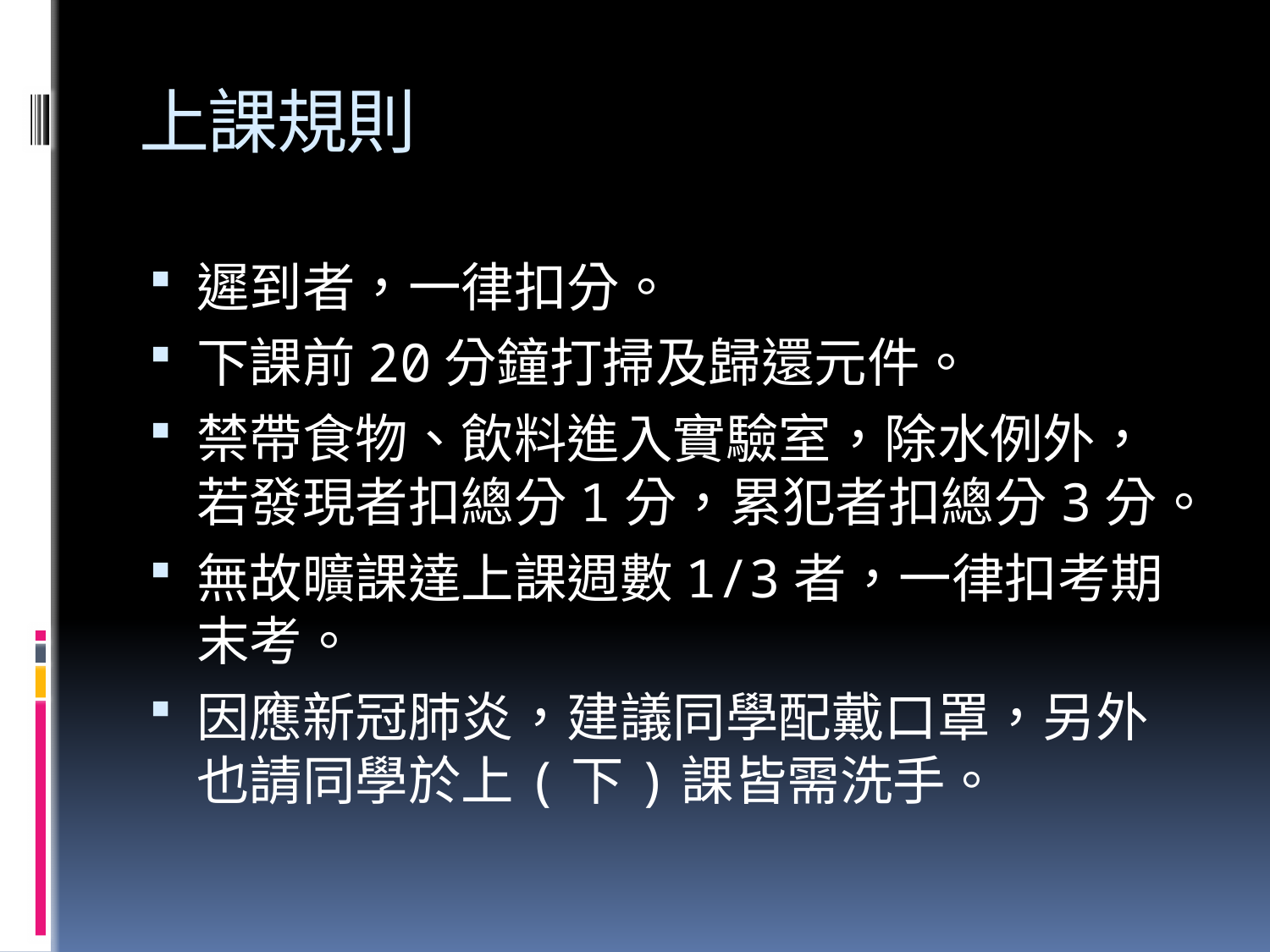

# 上課規則
遲到者，一律扣分。
下課前20分鐘打掃及歸還元件。
禁帶食物、飲料進入實驗室，除水例外，若發現者扣總分1分，累犯者扣總分3分。
無故曠課達上課週數1/3者，一律扣考期末考。
因應新冠肺炎，建議同學配戴口罩，另外也請同學於上(下)課皆需洗手。